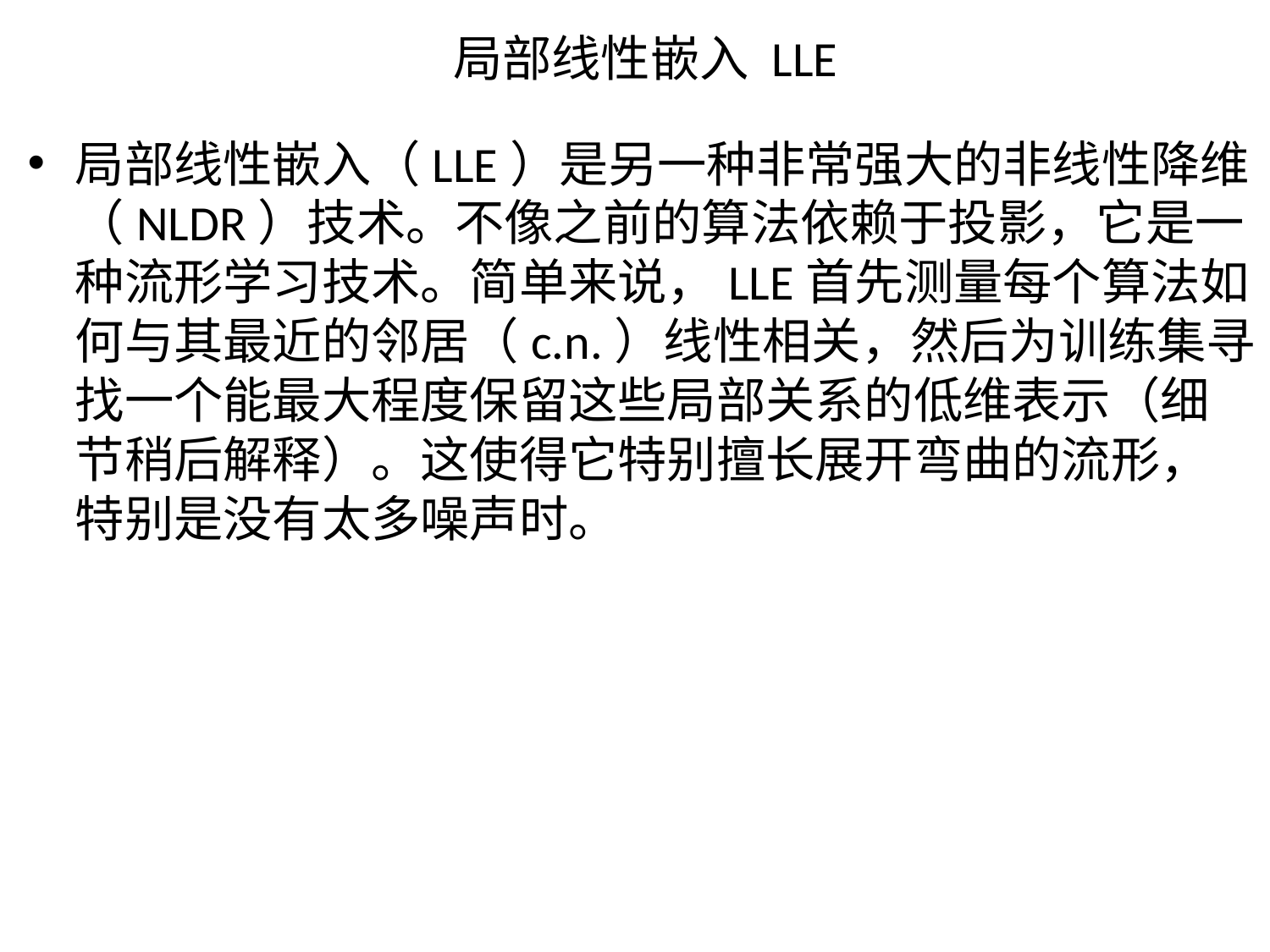

# 局部线性嵌入 LLE
局部线性嵌入（LLE）是另一种非常强大的非线性降维（NLDR）技术。不像之前的算法依赖于投影，它是一种流形学习技术。简单来说，LLE首先测量每个算法如何与其最近的邻居（c.n.）线性相关，然后为训练集寻找一个能最大程度保留这些局部关系的低维表示（细节稍后解释）。这使得它特别擅长展开弯曲的流形，特别是没有太多噪声时。